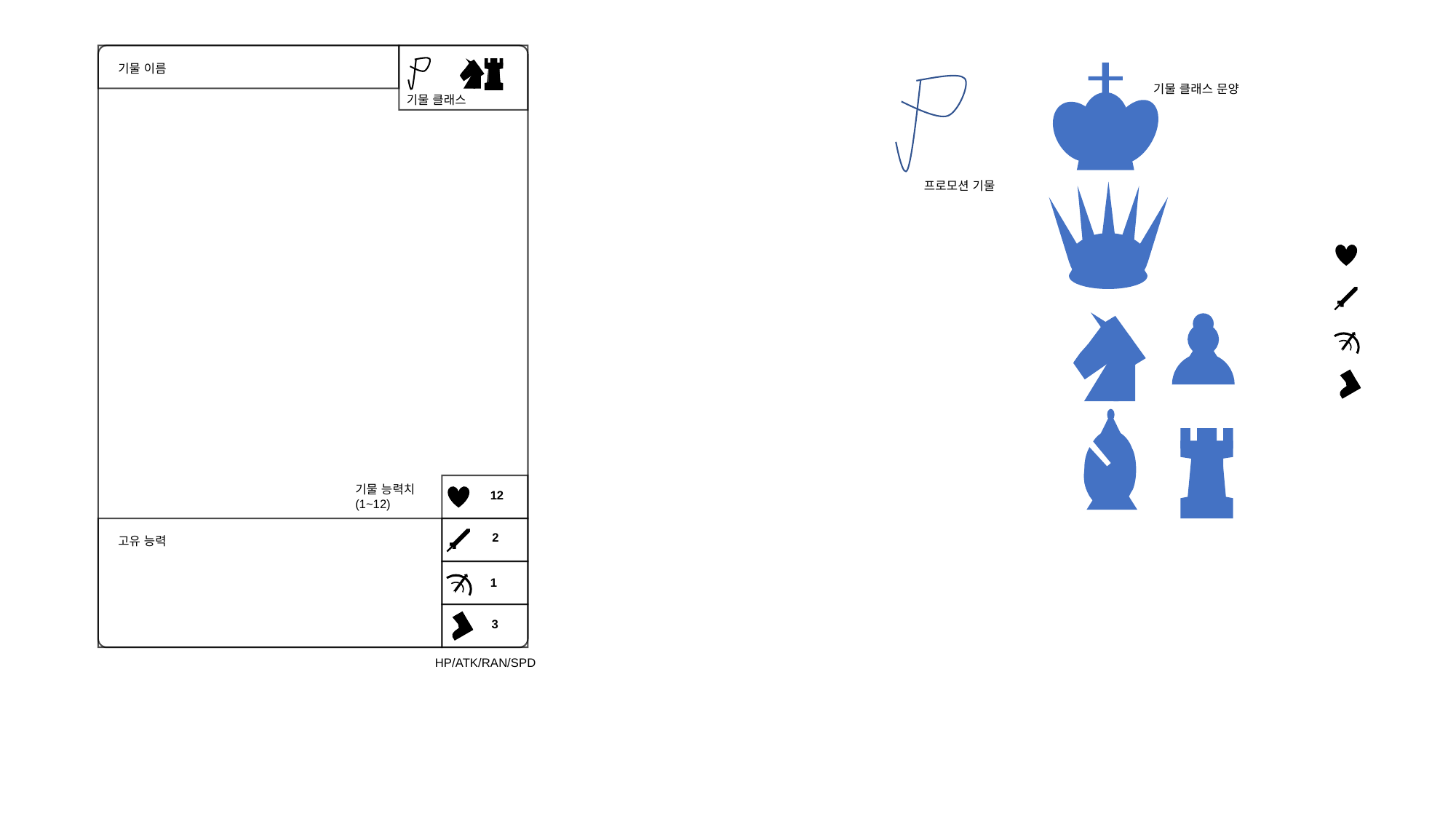

기물 이름

기물 클래스 문양
기물 클래스
프로모션 기물

기물 능력치
(1~12)
12

2
고유 능력

1

3

HP/ATK/RAN/SPD